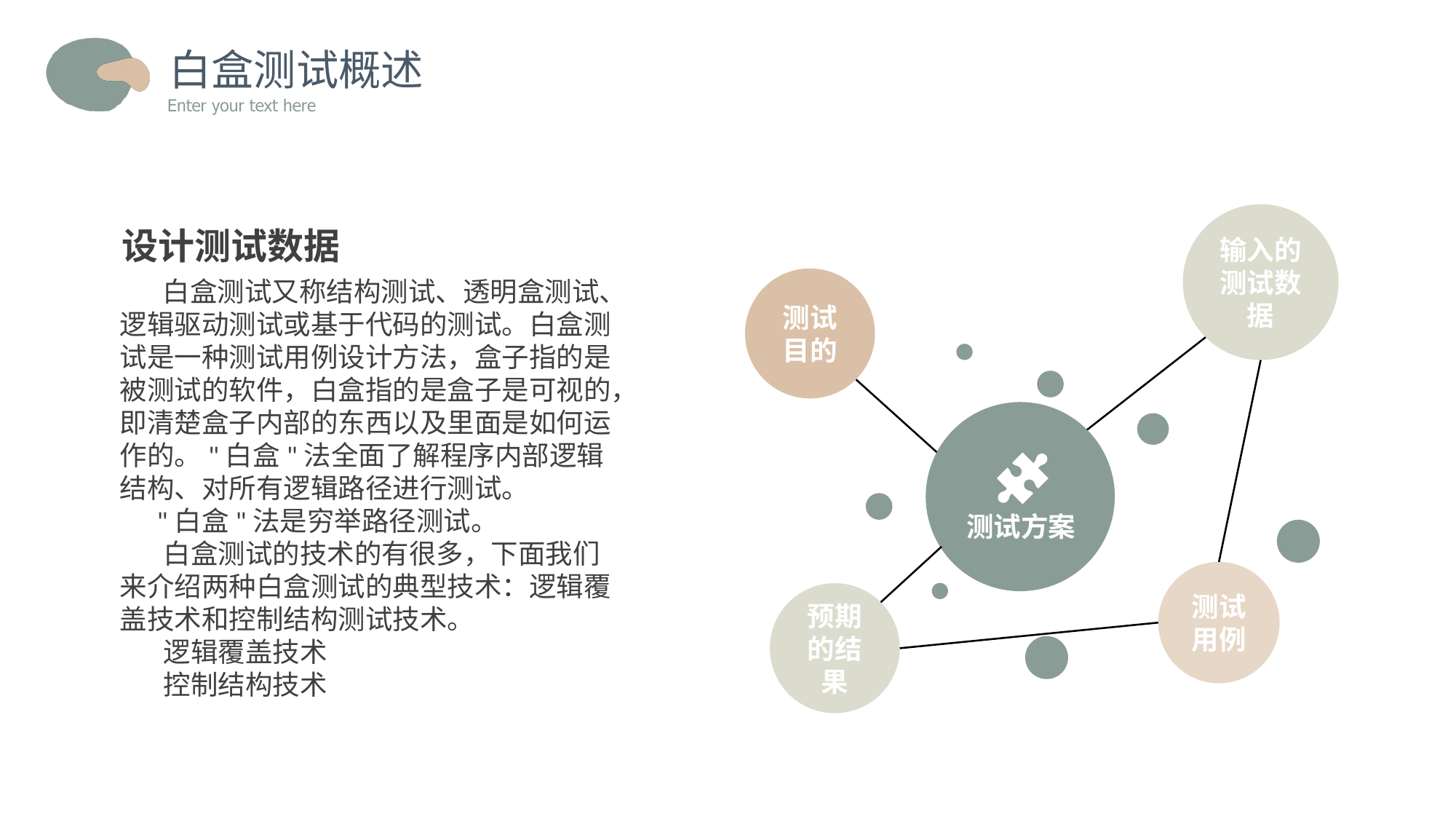

白盒测试概述
Enter your text here
输入的测试数据
测试目的

测试方案

测试用例

预期的结果

设计测试数据
        白盒测试又称结构测试、透明盒测试、逻辑驱动测试或基于代码的测试。白盒测试是一种测试用例设计方法，盒子指的是被测试的软件，白盒指的是盒子是可视的，即清楚盒子内部的东西以及里面是如何运作的。"白盒"法全面了解程序内部逻辑结构、对所有逻辑路径进行测试。
      "白盒"法是穷举路径测试。
      白盒测试的技术的有很多，下面我们来介绍两种白盒测试的典型技术：逻辑覆盖技术和控制结构测试技术。
      逻辑覆盖技术
      控制结构技术